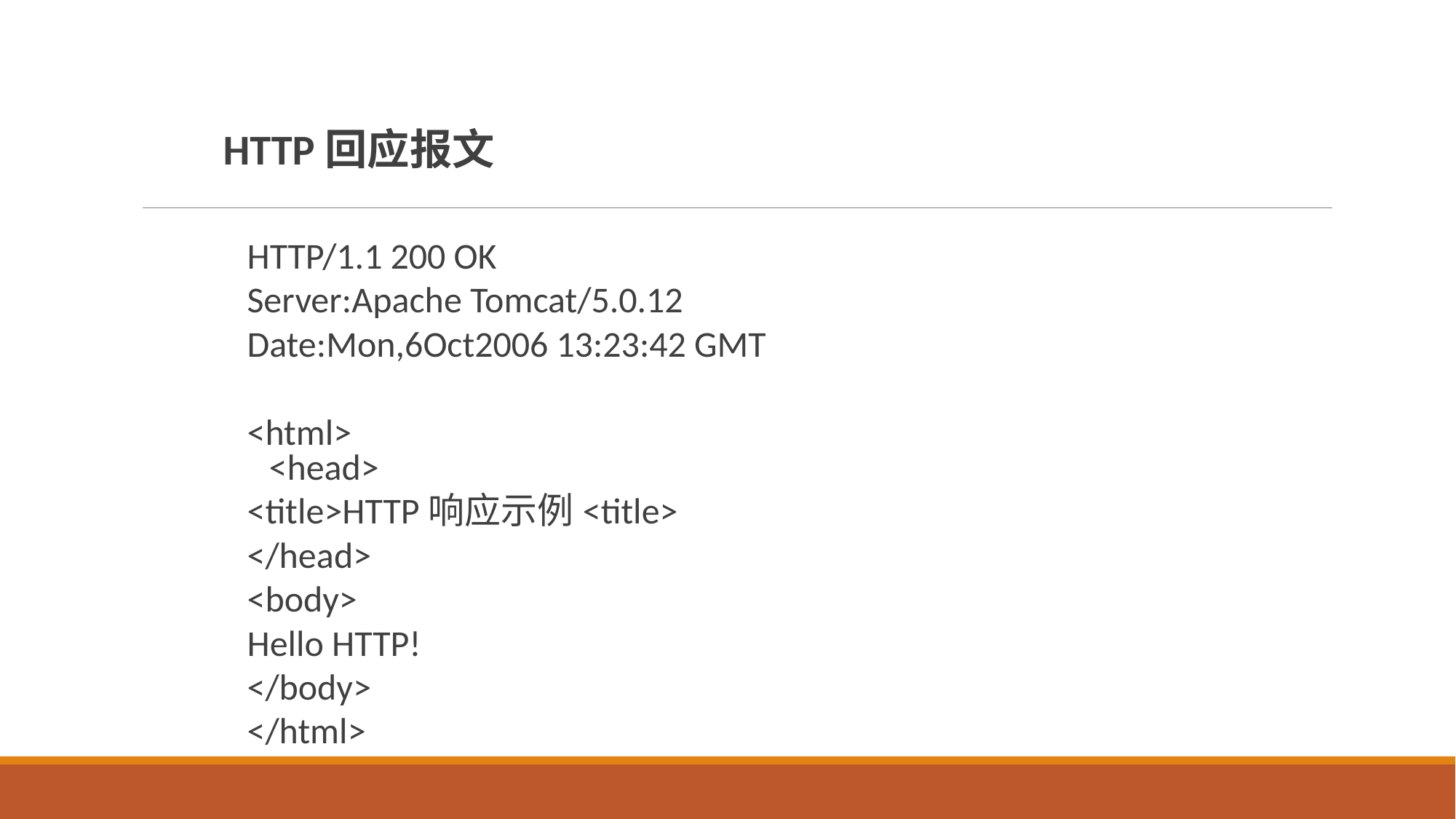

HTTP回应报文

HTTP/1.1 200 OK
Server:Apache Tomcat/5.0.12
Date:Mon,6Oct2006 13:23:42 GMT

<html>
<head>
<title>HTTP响应示例<title>
</head>
<body>
Hello HTTP!
</body>
</html>